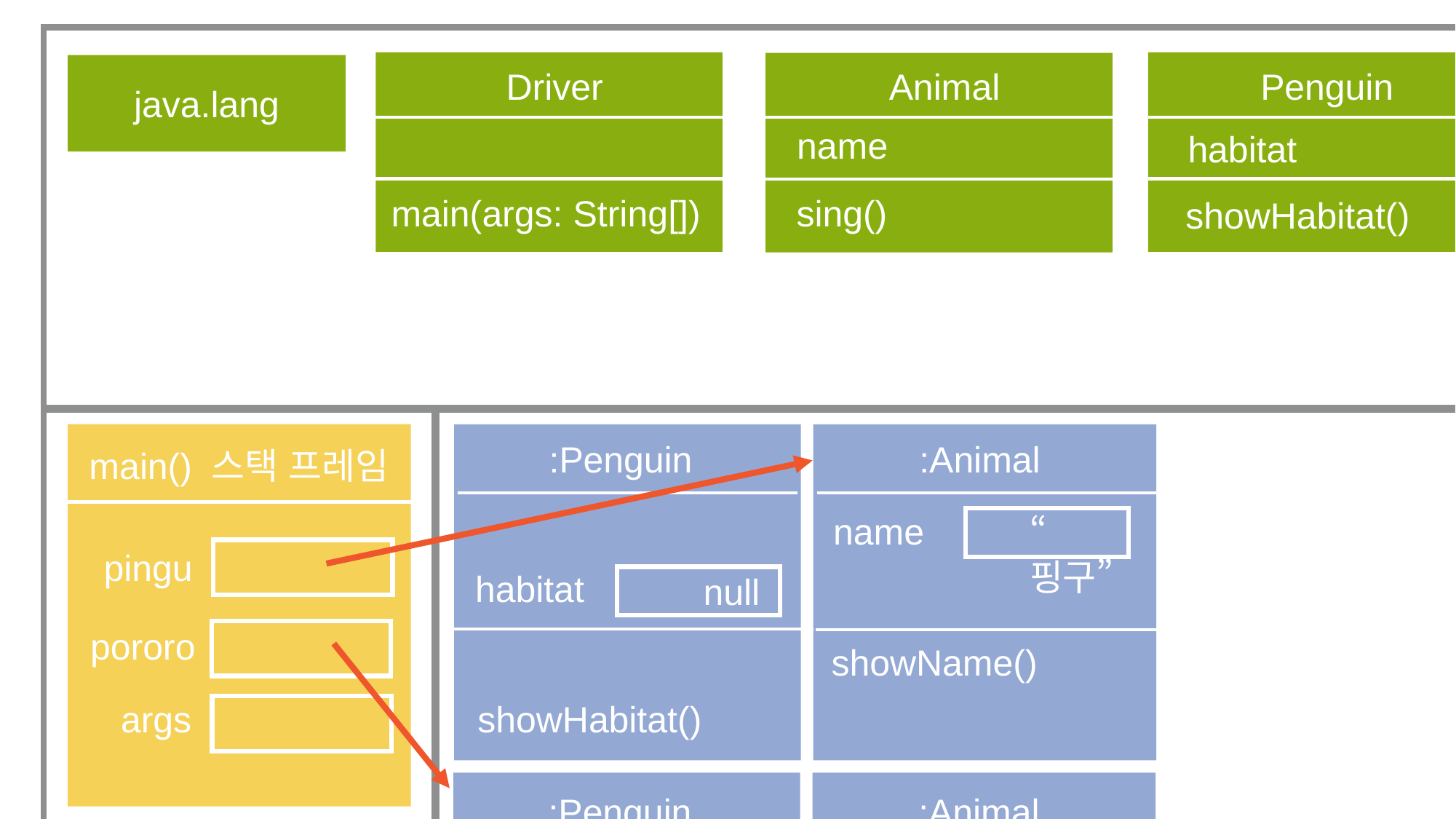

java.lang
Driver
Penguin
Animal
name
habitat
sing()
main(args: String[])
showHabitat()

:Penguin
:Animal
main() 스택 프레임
name
“핑구”

pingu

habitat
null

pororo

showName()
args
showHabitat()

:Penguin
:Animal
name
“뽀로로”

habitat
“남극”

showName()
showHabitat()